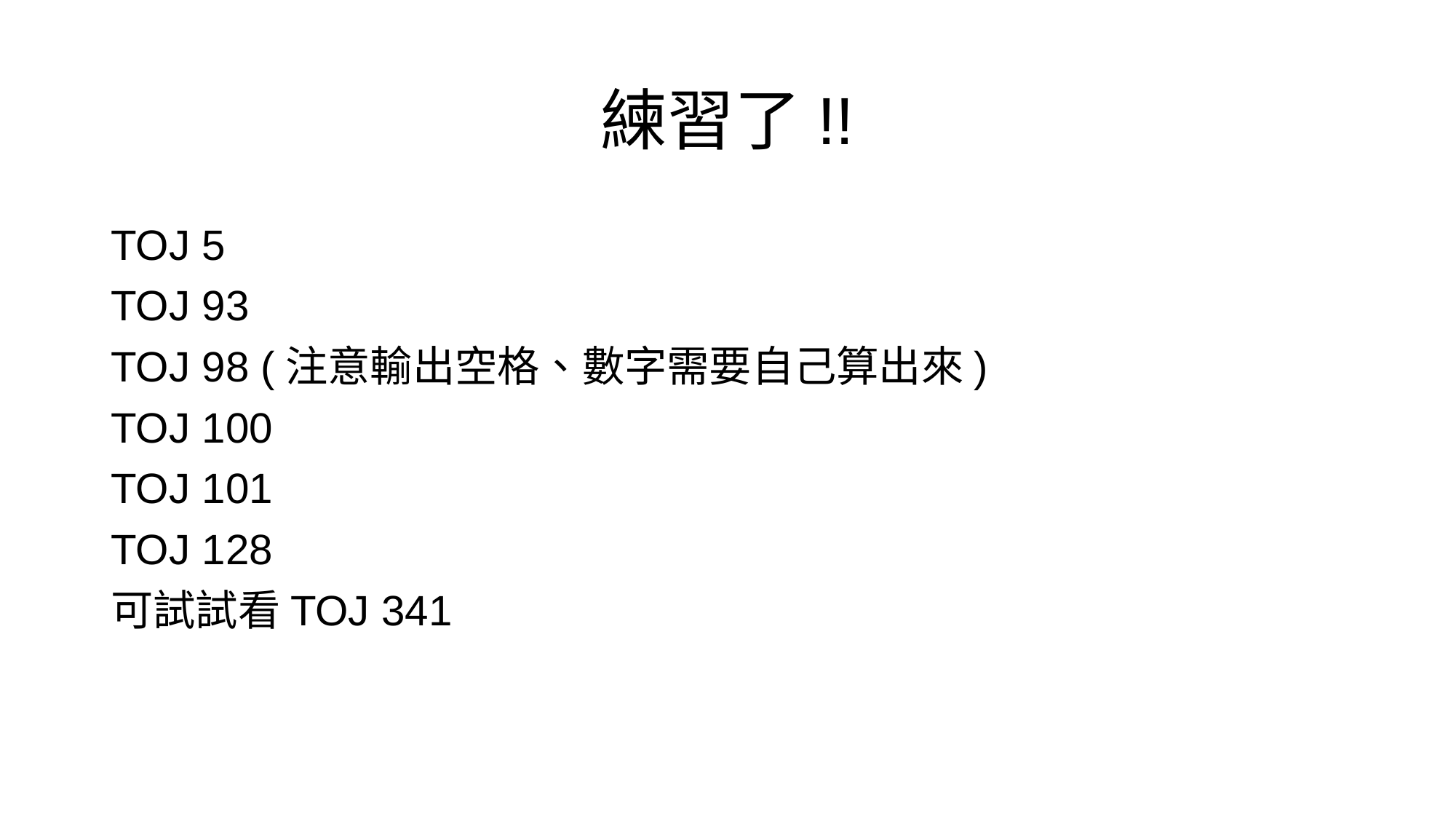

# 練習了!!
TOJ 5
TOJ 93
TOJ 98 (注意輸出空格、數字需要自己算出來)
TOJ 100
TOJ 101
TOJ 128
可試試看TOJ 341